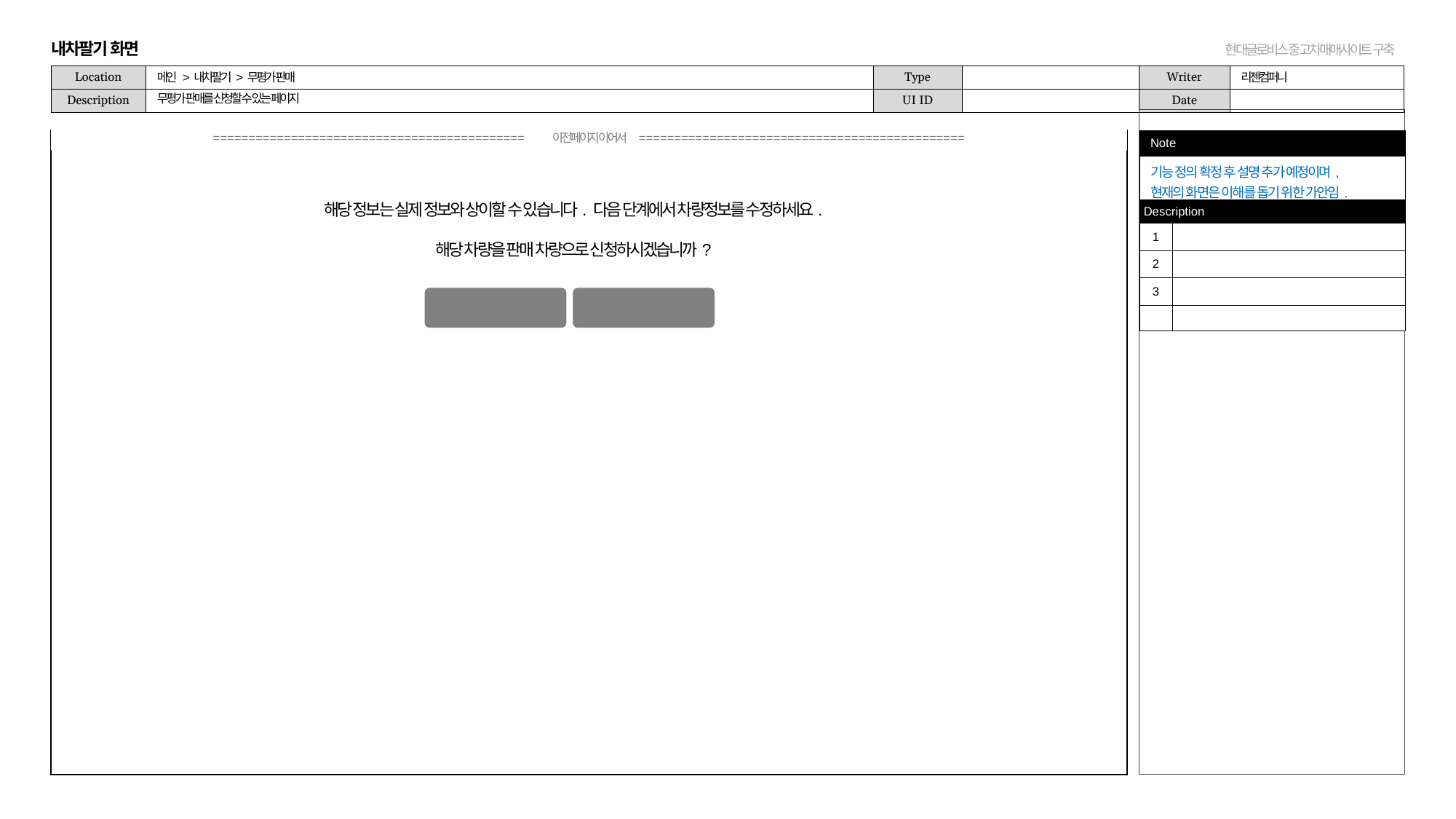

내차팔기 화면
메인  > 내차팔기 > 무평가 판매

리젠컴퍼니
무평가 판매를 신청할 수 있는 페이지

| Note |  |
| --- | --- |
| 기능 정의 확정 후 설명 추가 예정이며, 현재의 화면은 이해를 돕기 위한 가안임. |  |
| Description |  |
| 1 |  |
| 2 |  |
| 3 |  |
|  |  |
해당 정보는 실제 정보와 상이할 수 있습니다. 다음 단계에서 차량정보를 수정하세요.

해당 차량을 판매 차량으로 신청하시겠습니까?
확인
취소